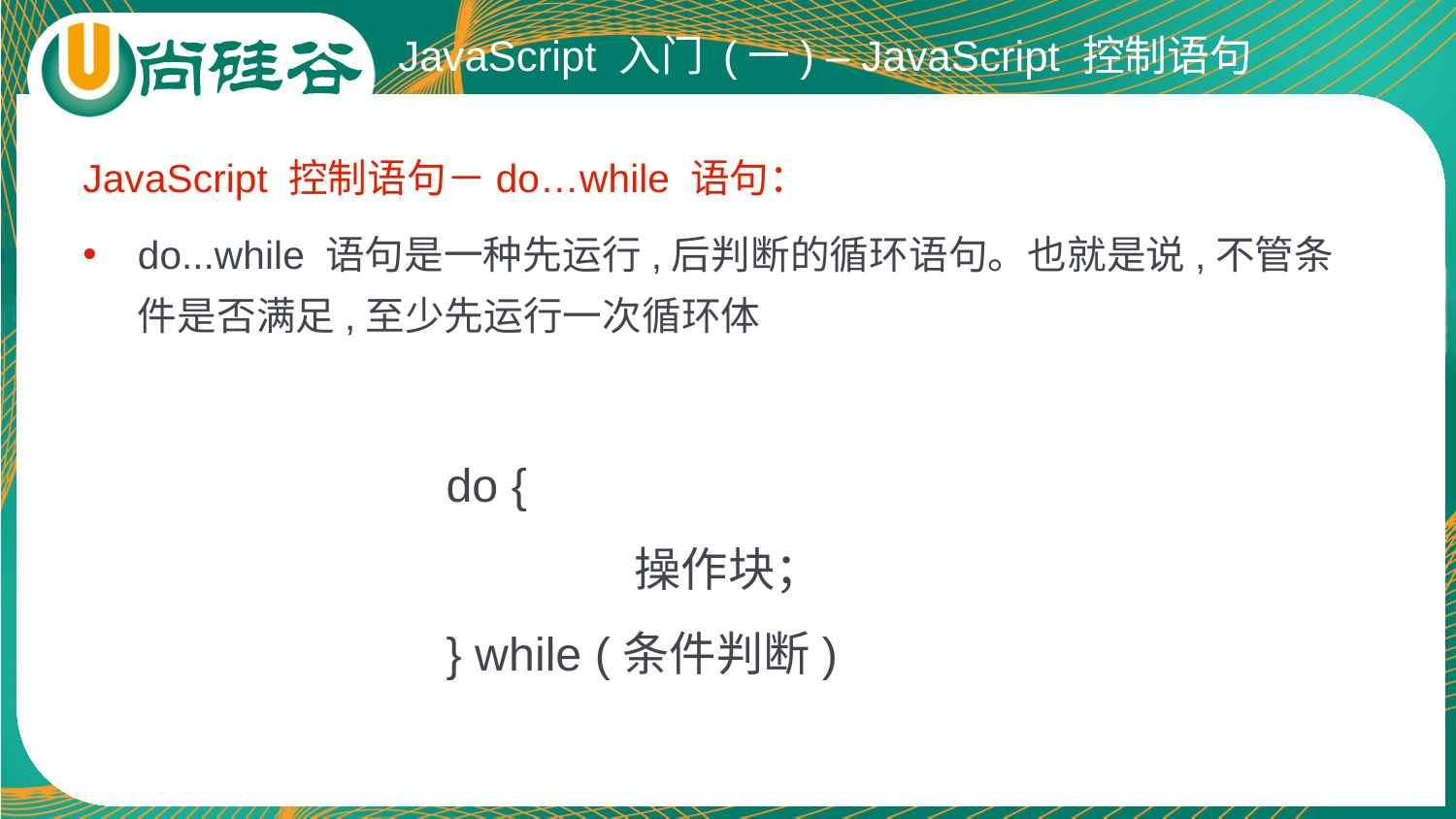

# JavaScript 入门 (一) – JavaScript 控制语句
JavaScript 控制语句－do…while 语句：
do...while 语句是一种先运行,后判断的循环语句。也就是说,不管条件是否满足,至少先运行一次循环体

do {
   操作块；
} while (条件判断)